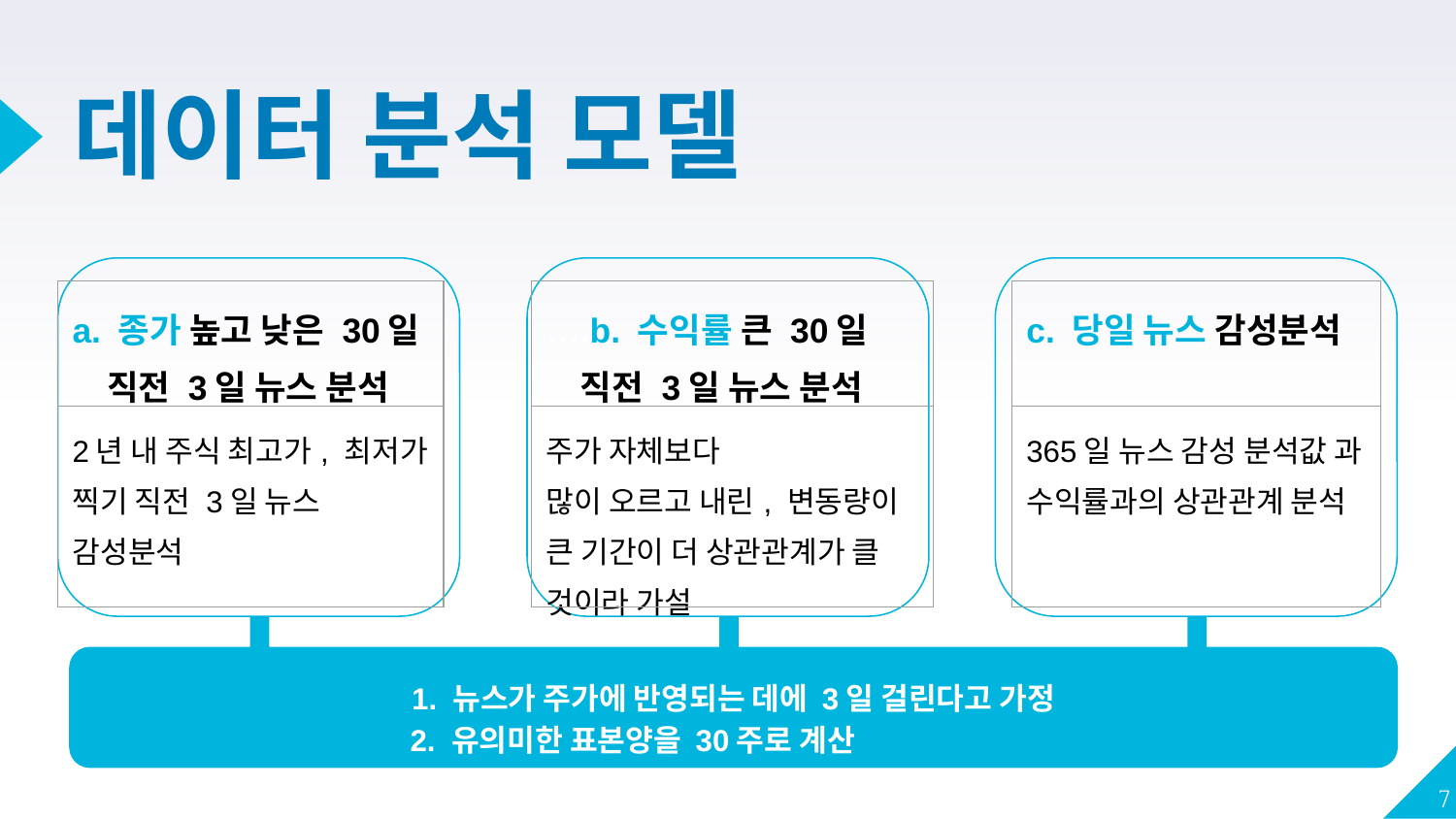

# 데이터 분석 모델

| a. 종가 높고 낮은 30일 …직전 3일 뉴스 분석 |
| --- |
| 2년 내 주식 최고가, 최저가 찍기 직전 3일 뉴스 감성분석 |
| ….b. 수익률 큰 30일 …직전 3일 뉴스 분석 |
| --- |
| 주가 자체보다 많이 오르고 내린, 변동량이 큰 기간이 더 상관관계가 클 것이라 가설 |
| c. 당일 뉴스 감성분석 |
| --- |
| 365일 뉴스 감성 분석값 과 수익률과의 상관관계 분석 |

1. 뉴스가 주가에 반영되는 데에 3일 걸린다고 가정
2. 유의미한 표본양을 30주로 계산     ㅇㅇㅇㅇㅇㅇ
7